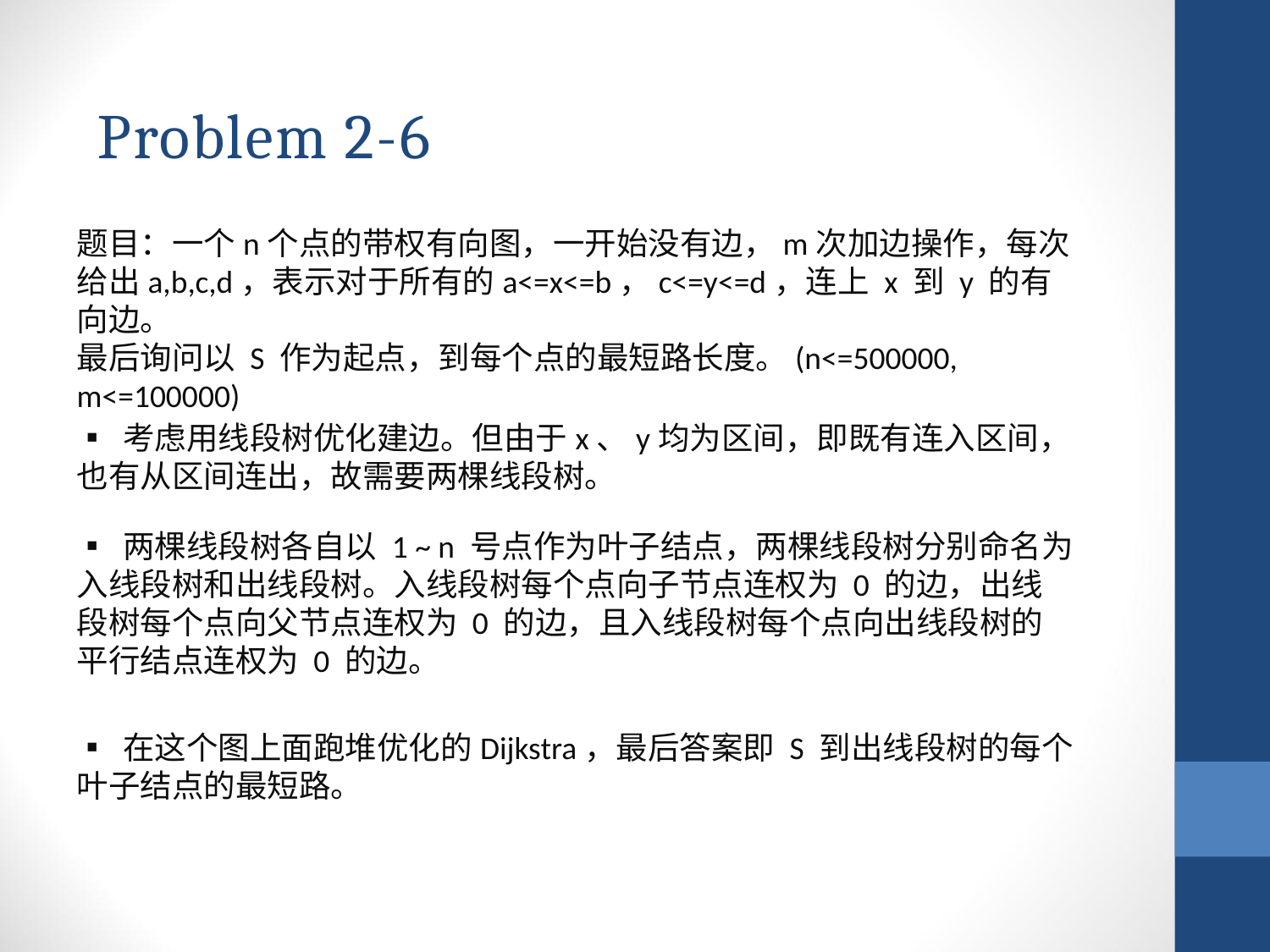

Problem 2-6
题目：一个n个点的带权有向图，一开始没有边，m次加边操作，每次给出a,b,c,d，表示对于所有的a<=x<=b，c<=y<=d，连上 x 到 y 的有向边。
最后询问以 S 作为起点，到每个点的最短路长度。(n<=500000, m<=100000)
▪ 考虑用线段树优化建边。但由于x、y均为区间，即既有连入区间，也有从区间连出，故需要两棵线段树。
▪ 两棵线段树各自以 1 ~ n 号点作为叶子结点，两棵线段树分别命名为入线段树和出线段树。入线段树每个点向子节点连权为 0 的边，出线段树每个点向父节点连权为 0 的边，且入线段树每个点向出线段树的平行结点连权为 0 的边。
▪ 在这个图上面跑堆优化的Dijkstra，最后答案即 S 到出线段树的每个叶子结点的最短路。